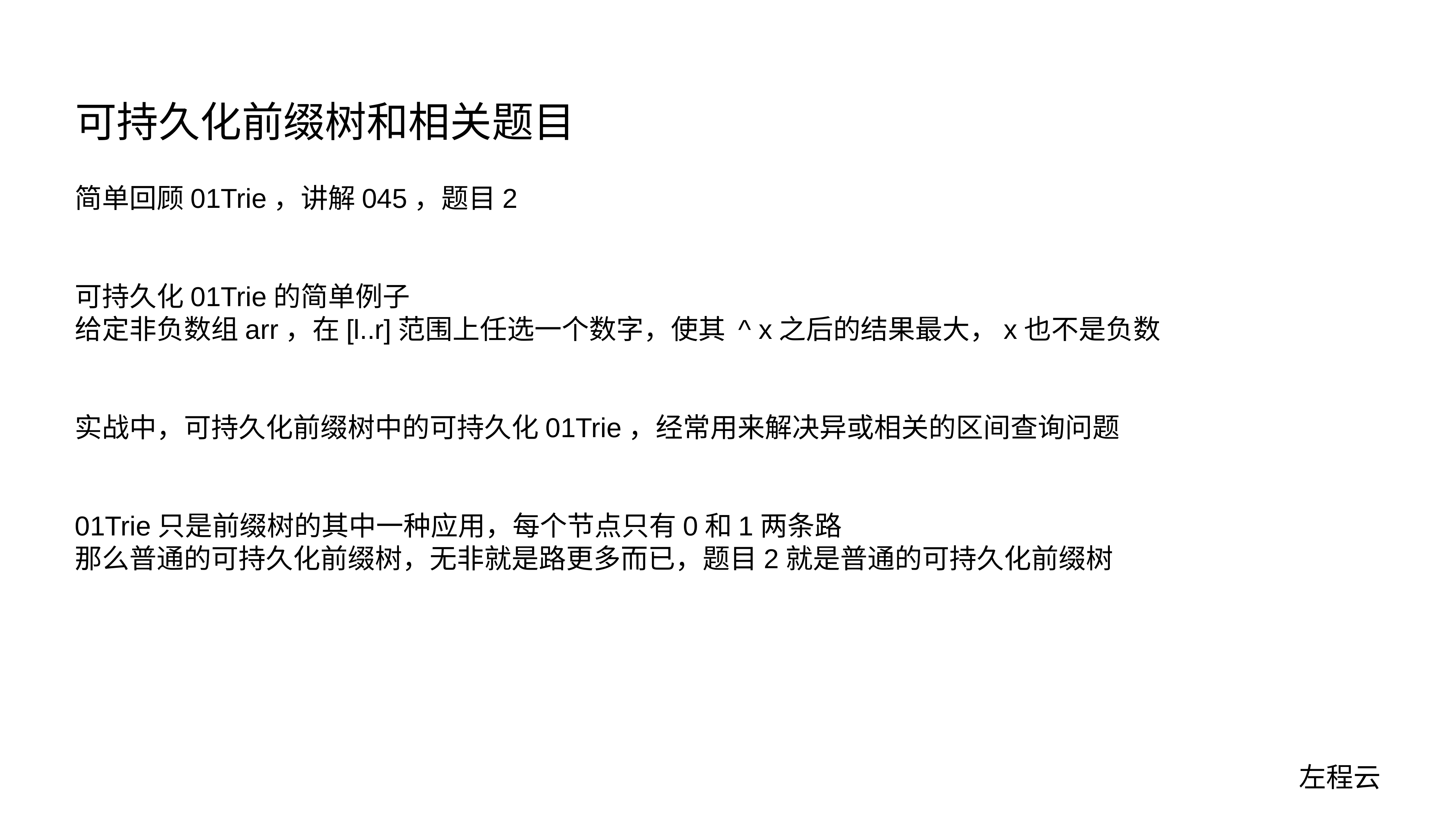

# 可持久化前缀树和相关题目
简单回顾01Trie，讲解045，题目2

可持久化01Trie的简单例子
给定非负数组arr，在[l..r]范围上任选一个数字，使其 ^ x之后的结果最大，x也不是负数

实战中，可持久化前缀树中的可持久化01Trie，经常用来解决异或相关的区间查询问题

01Trie只是前缀树的其中一种应用，每个节点只有0和1两条路
那么普通的可持久化前缀树，无非就是路更多而已，题目2就是普通的可持久化前缀树
左程云